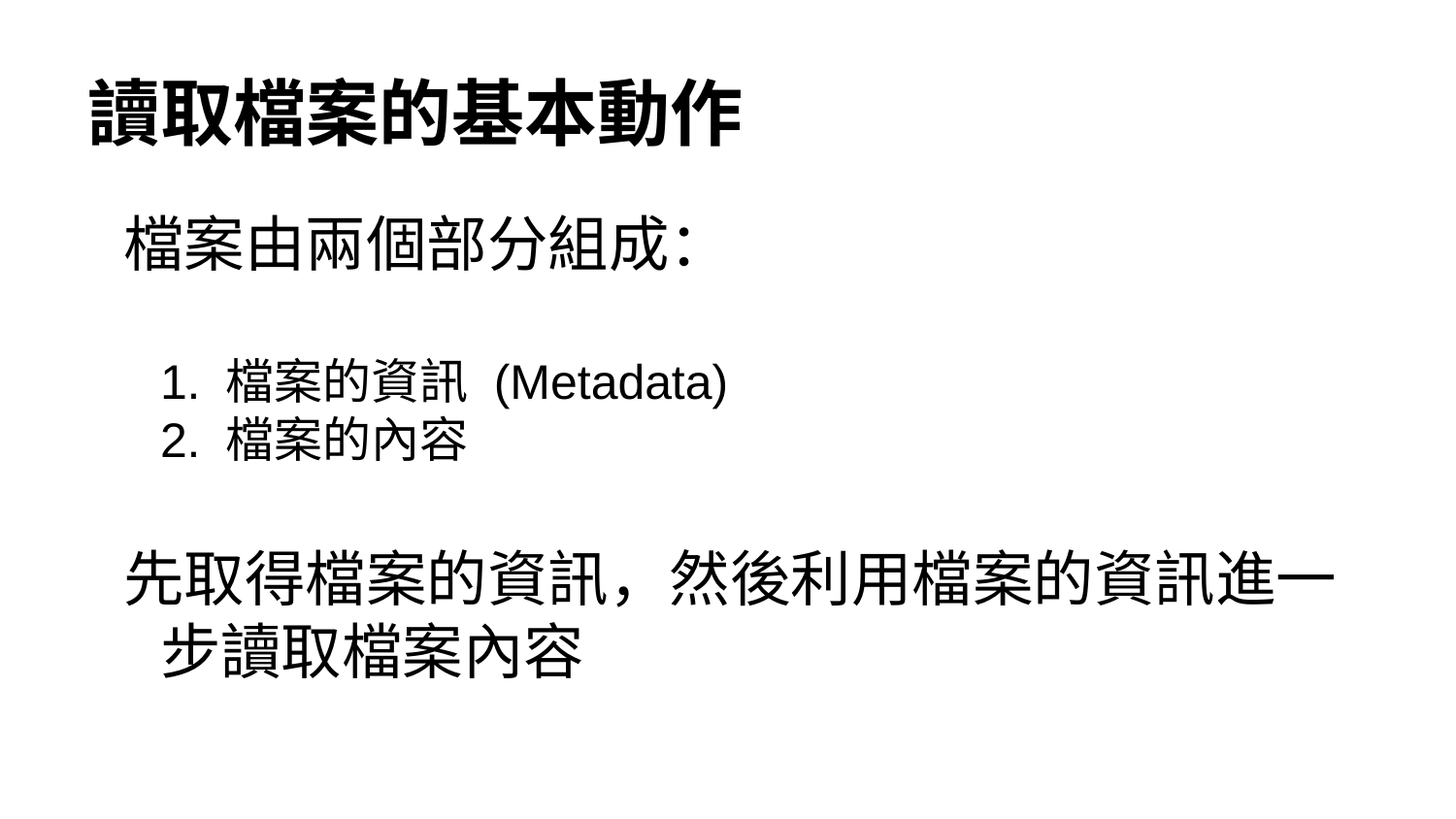

# 讀取檔案的基本動作
檔案由兩個部分組成：
1. 檔案的資訊 (Metadata)
2. 檔案的內容

先取得檔案的資訊，然後利用檔案的資訊進一步讀取檔案內容